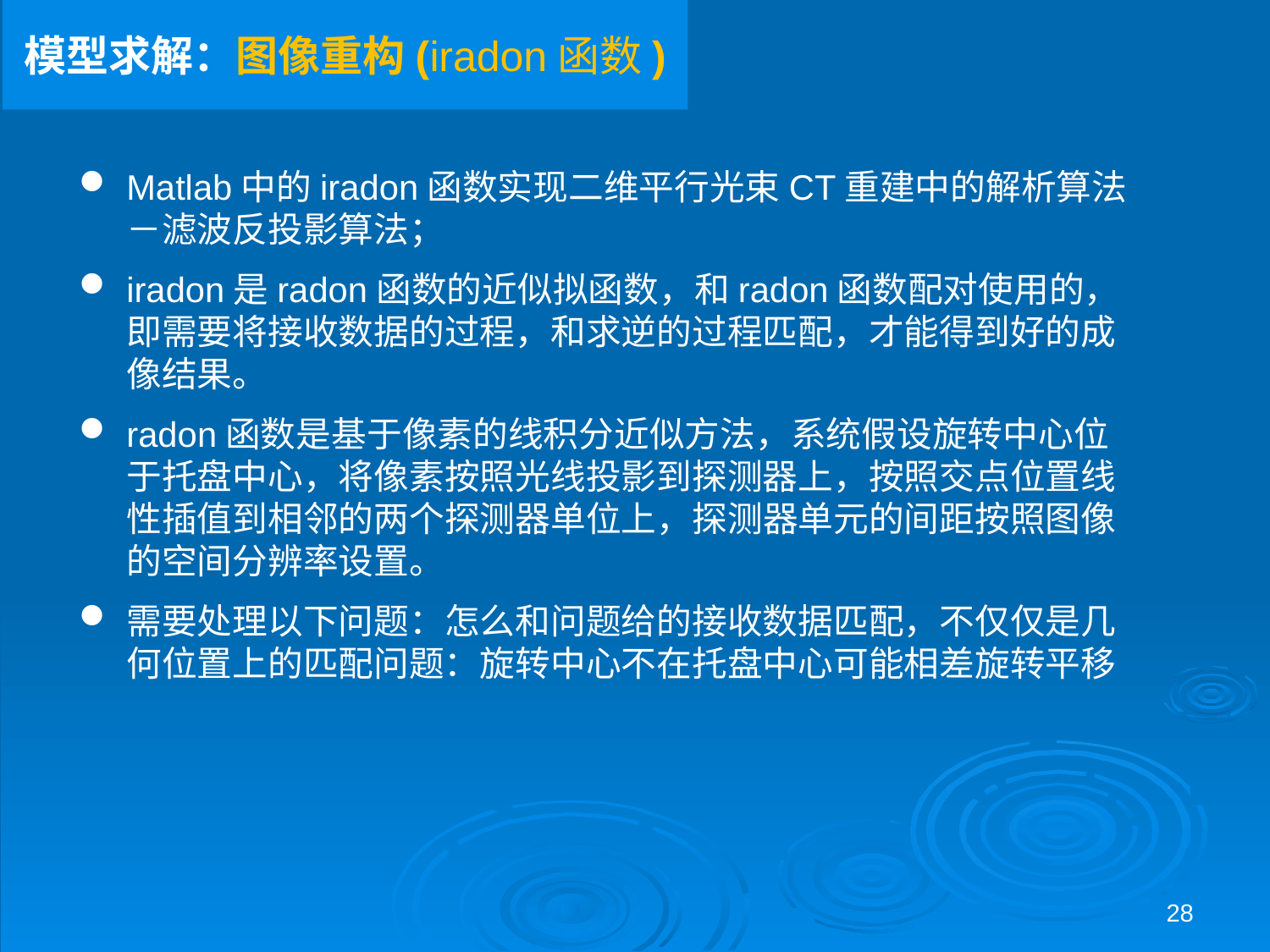

模型求解：图像重构(iradon函数)
Matlab中的iradon函数实现二维平行光束CT重建中的解析算法－滤波反投影算法；
iradon是radon函数的近似拟函数，和radon函数配对使用的，即需要将接收数据的过程，和求逆的过程匹配，才能得到好的成像结果。
radon函数是基于像素的线积分近似方法，系统假设旋转中心位于托盘中心，将像素按照光线投影到探测器上，按照交点位置线性插值到相邻的两个探测器单位上，探测器单元的间距按照图像的空间分辨率设置。
需要处理以下问题：怎么和问题给的接收数据匹配，不仅仅是几何位置上的匹配问题：旋转中心不在托盘中心可能相差旋转平移

28